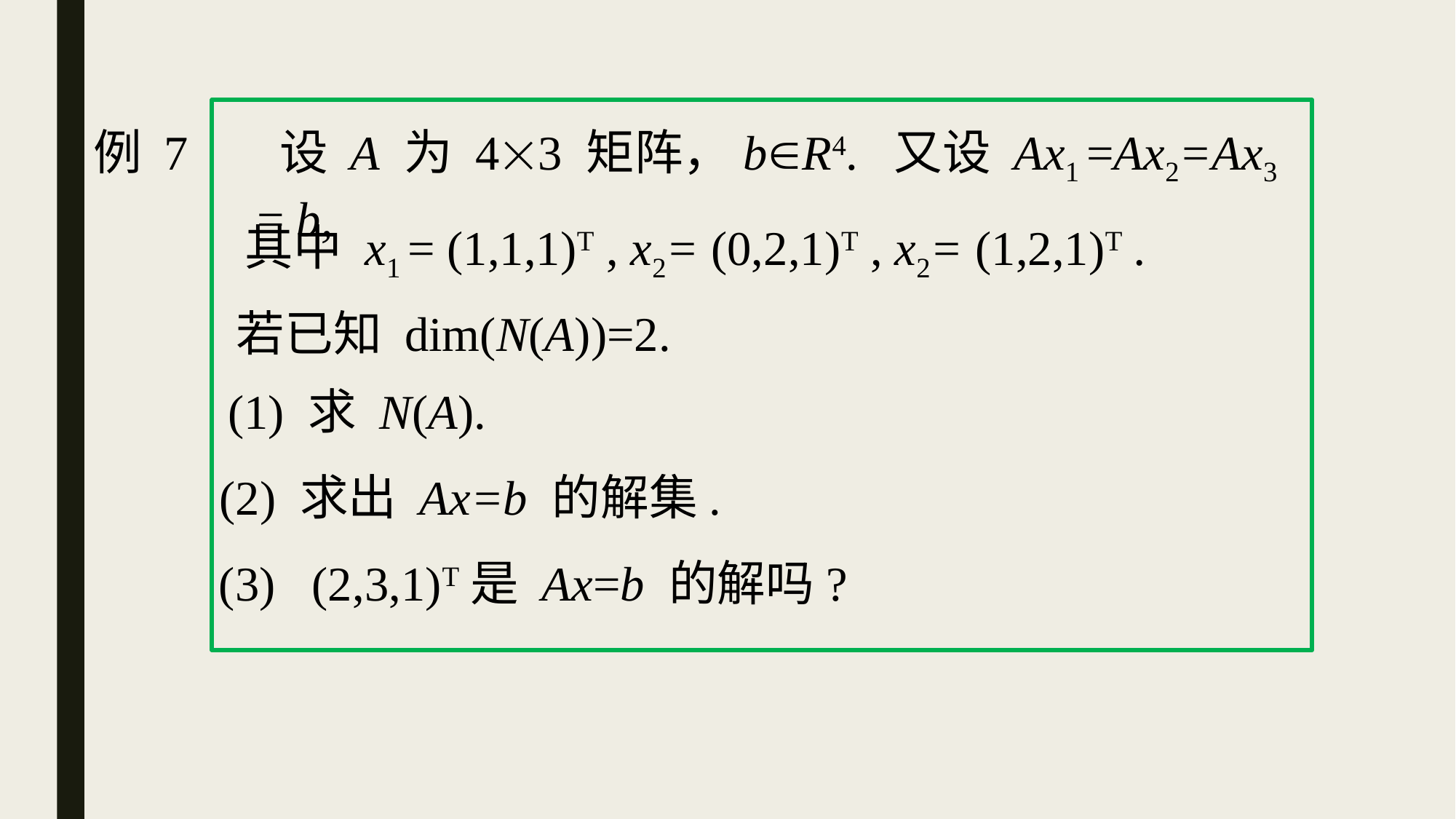

例 7
 设 A 为 4×3 矩阵，b∈R4.  又设 Ax1 =Ax2=Ax3 = b,
其中 x1 = (1,1,1)T , x2= (0,2,1)T , x2= (1,2,1)T .
若已知 dim(N(A))=2.
(1) 求 N(A).
(2) 求出 Ax=b 的解集.
(3)   (2,3,1)T是 Ax=b 的解吗?